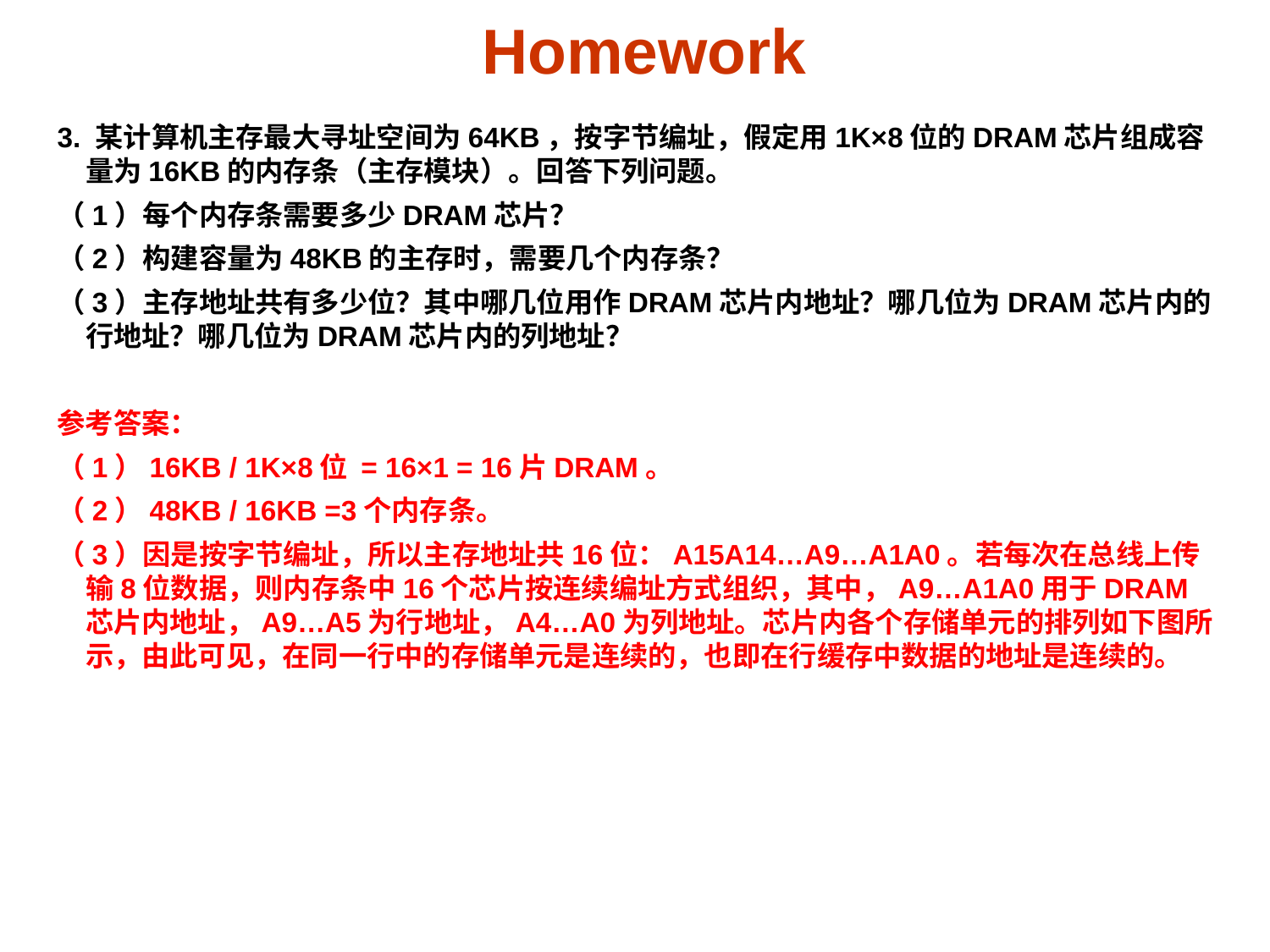

# Homework
3. 某计算机主存最大寻址空间为64KB，按字节编址，假定用1K×8位的DRAM芯片组成容量为16KB的内存条（主存模块）。回答下列问题。
（1）每个内存条需要多少DRAM芯片？
（2）构建容量为48KB的主存时，需要几个内存条？
（3）主存地址共有多少位？其中哪几位用作DRAM芯片内地址？哪几位为DRAM芯片内的行地址？哪几位为DRAM芯片内的列地址？

参考答案：
（1）16KB / 1K×8位 = 16×1 = 16片DRAM。
（2）48KB / 16KB =3个内存条。
（3）因是按字节编址，所以主存地址共16位：A15A14…A9…A1A0。若每次在总线上传输8位数据，则内存条中16个芯片按连续编址方式组织，其中，A9…A1A0用于DRAM芯片内地址，A9…A5为行地址，A4…A0为列地址。芯片内各个存储单元的排列如下图所示，由此可见，在同一行中的存储单元是连续的，也即在行缓存中数据的地址是连续的。